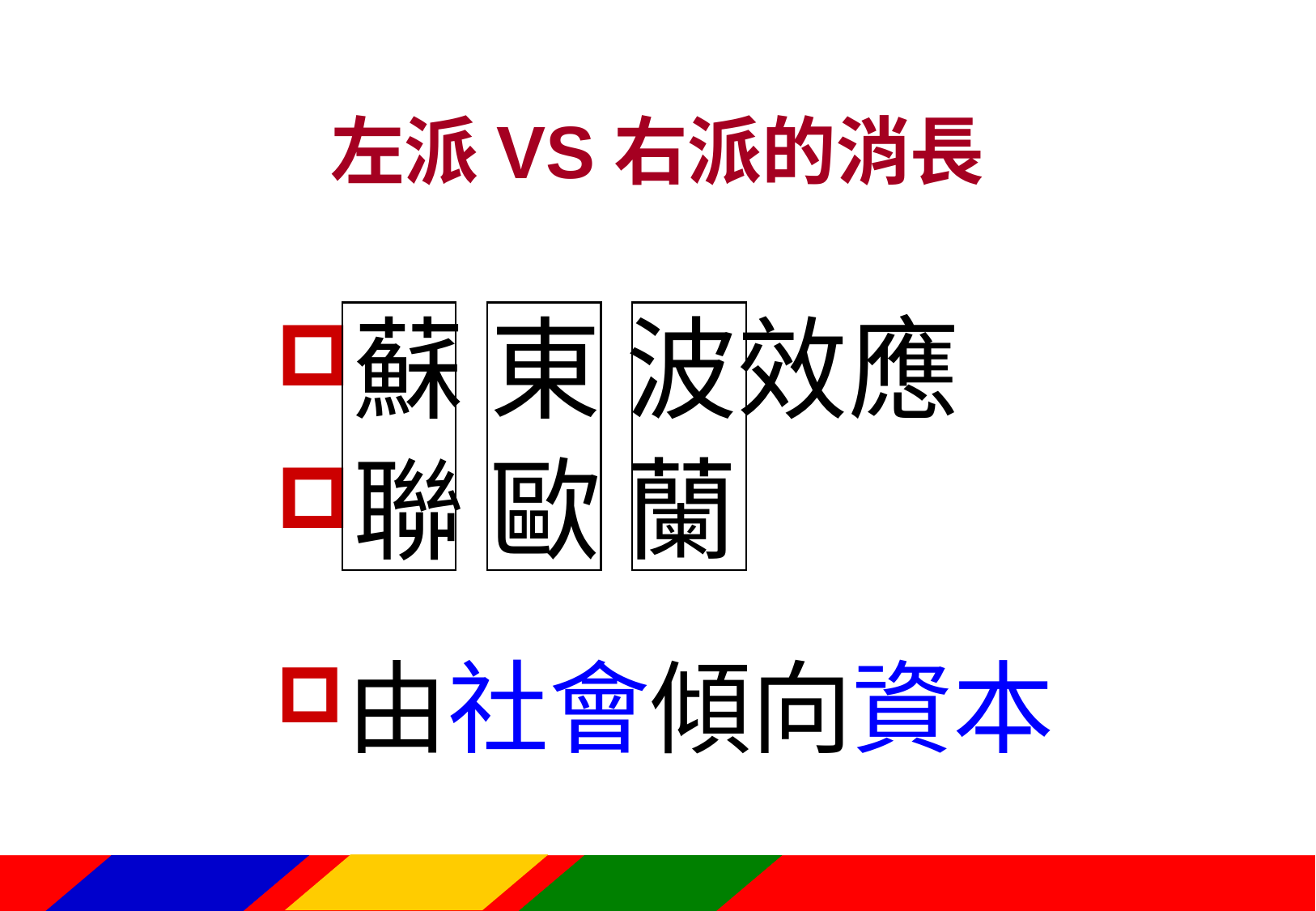

# 左派VS右派的消長
蘇 東 波效應
聯 歐 蘭
由社會傾向資本